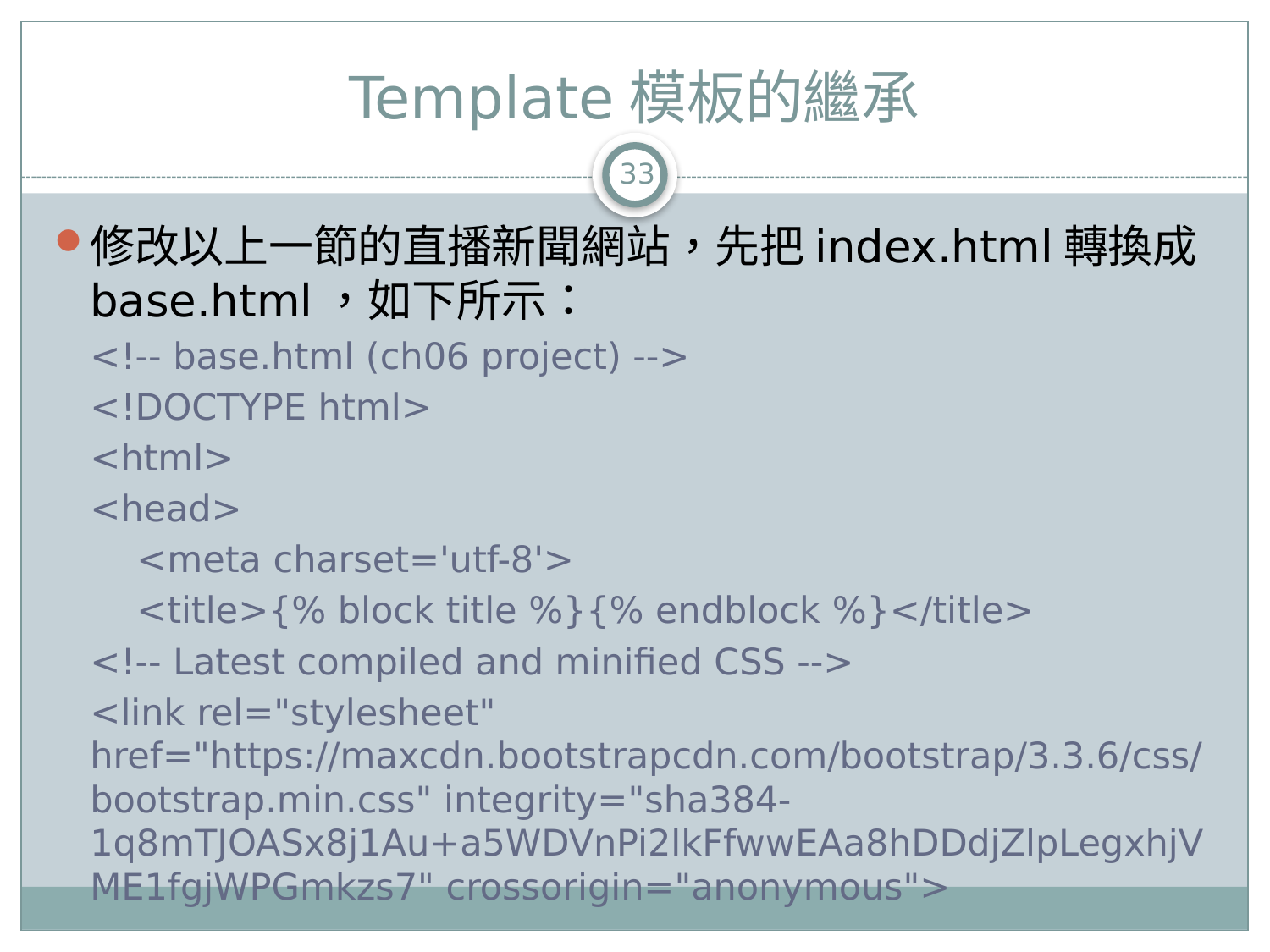

# Template模板的繼承
33
修改以上一節的直播新聞網站，先把index.html轉換成base.html，如下所示：
<!-- base.html (ch06 project) -->
<!DOCTYPE html>
<html>
<head>
    <meta charset='utf-8'>
    <title>{% block title %}{% endblock %}</title>
<!-- Latest compiled and minified CSS -->
<link rel="stylesheet" href="https://maxcdn.bootstrapcdn.com/bootstrap/3.3.6/css/bootstrap.min.css" integrity="sha384-1q8mTJOASx8j1Au+a5WDVnPi2lkFfwwEAa8hDDdjZlpLegxhjVME1fgjWPGmkzs7" crossorigin="anonymous">